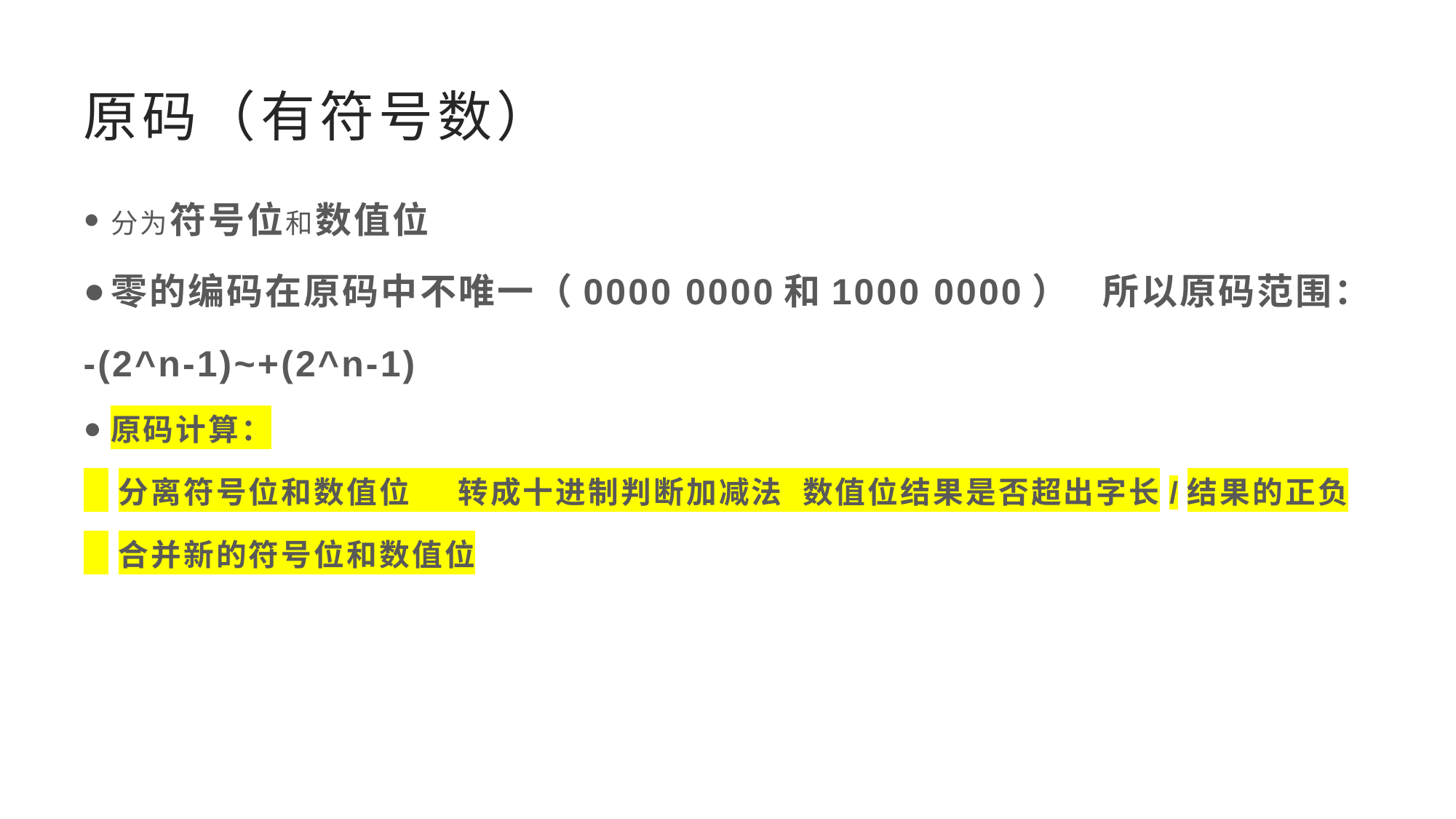

# 原码（有符号数）
分为符号位和数值位
零的编码在原码中不唯一（0000 0000和1000 0000）   所以原码范围：
-(2^n-1)~+(2^n-1)
原码计算：
   分离符号位和数值位     转成十进制判断加减法  数值位结果是否超出字长/结果的正负
   合并新的符号位和数值位